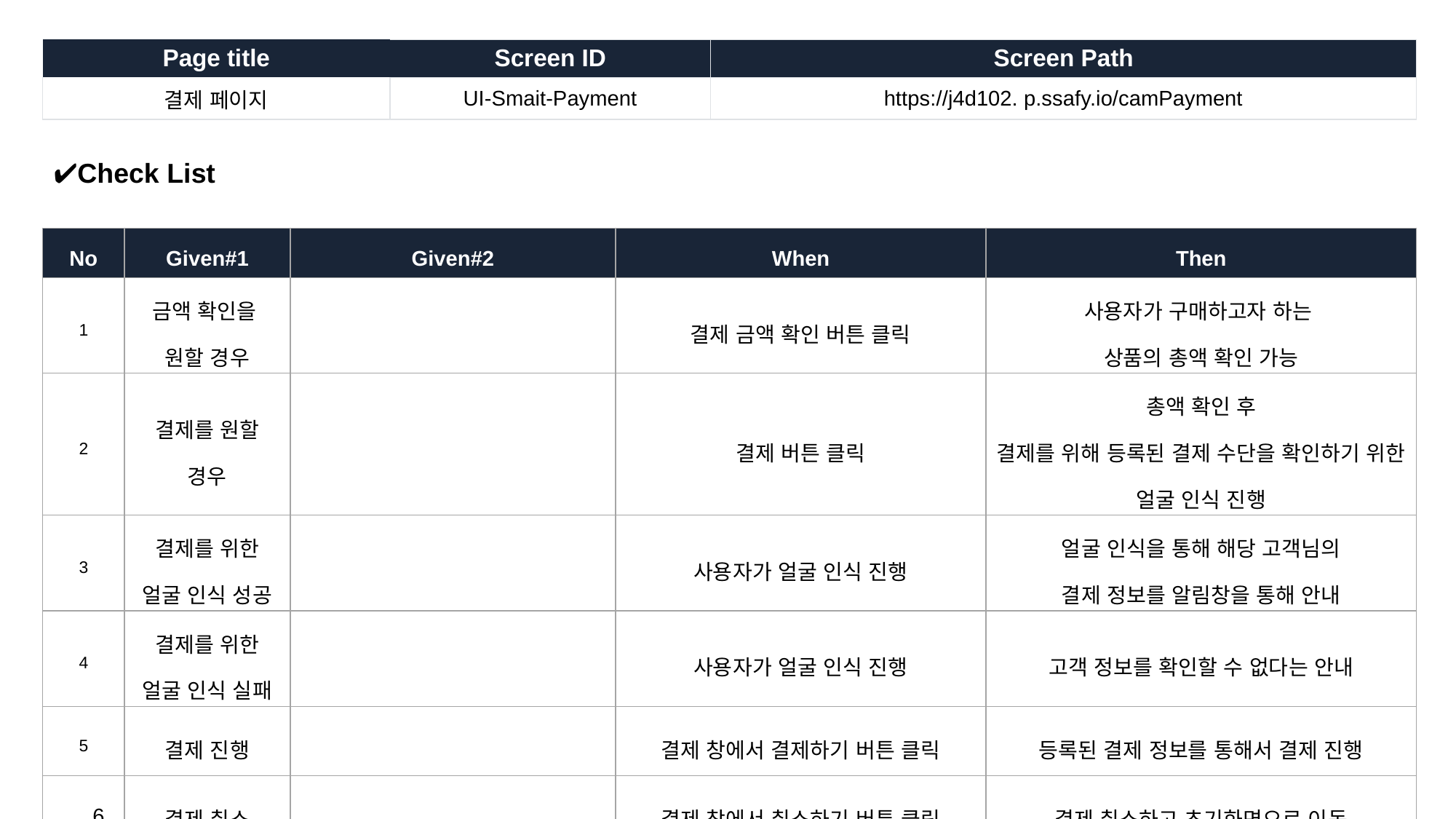

| Page title | Screen ID | Screen Path |
| --- | --- | --- |
| 결제 페이지 | UI-Smait-Payment | https://j4d102. p.ssafy.io/camPayment |
✔Check List

| No | Given#1 | Given#2 | When | Then |
| --- | --- | --- | --- | --- |
| 1 | 금액 확인을 원할 경우 |  | 결제 금액 확인 버튼 클릭 | 사용자가 구매하고자 하는 상품의 총액 확인 가능 |
| 2 | 결제를 원할 경우 |  | 결제 버튼 클릭 | 총액 확인 후 결제를 위해 등록된 결제 수단을 확인하기 위한 얼굴 인식 진행 |
| 3 | 결제를 위한 얼굴 인식 성공 |  | 사용자가 얼굴 인식 진행 | 얼굴 인식을 통해 해당 고객님의 결제 정보를 알림창을 통해 안내 |
| 4 | 결제를 위한 얼굴 인식 실패 |  | 사용자가 얼굴 인식 진행 | 고객 정보를 확인할 수 없다는 안내 |
| 5 | 결제 진행 |  | 결제 창에서 결제하기 버튼 클릭 | 등록된 결제 정보를 통해서 결제 진행 |
| 6 | 결제 취소 |  | 결제 창에서 취소하기 버튼 클릭 | 결제 취소하고 초기화면으로 이동 |